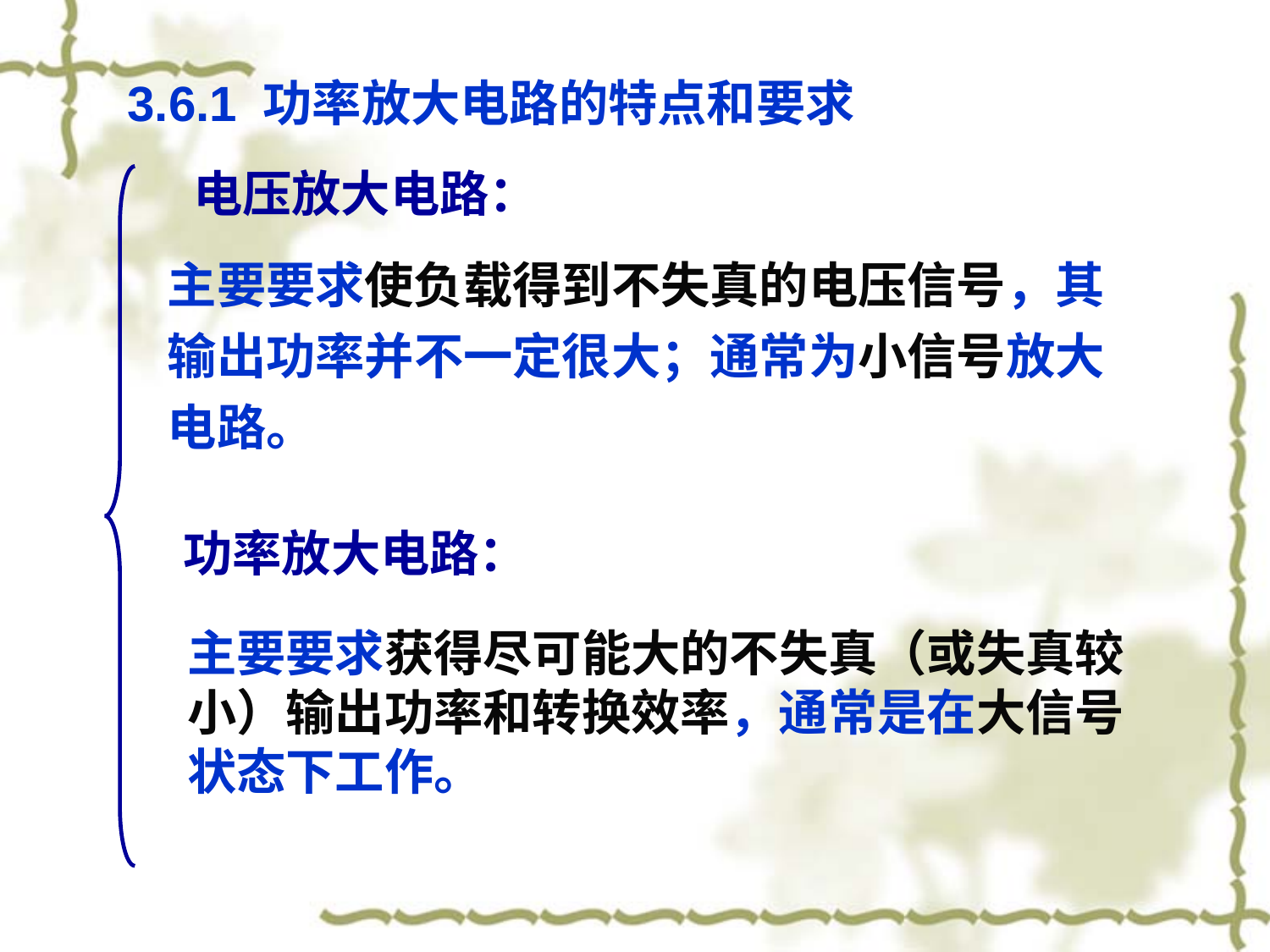

3.6.1 功率放大电路的特点和要求
电压放大电路：

主要要求使负载得到不失真的电压信号，其输出功率并不一定很大；通常为小信号放大电路。
功率放大电路：
主要要求获得尽可能大的不失真（或失真较小）输出功率和转换效率，通常是在大信号状态下工作。
148